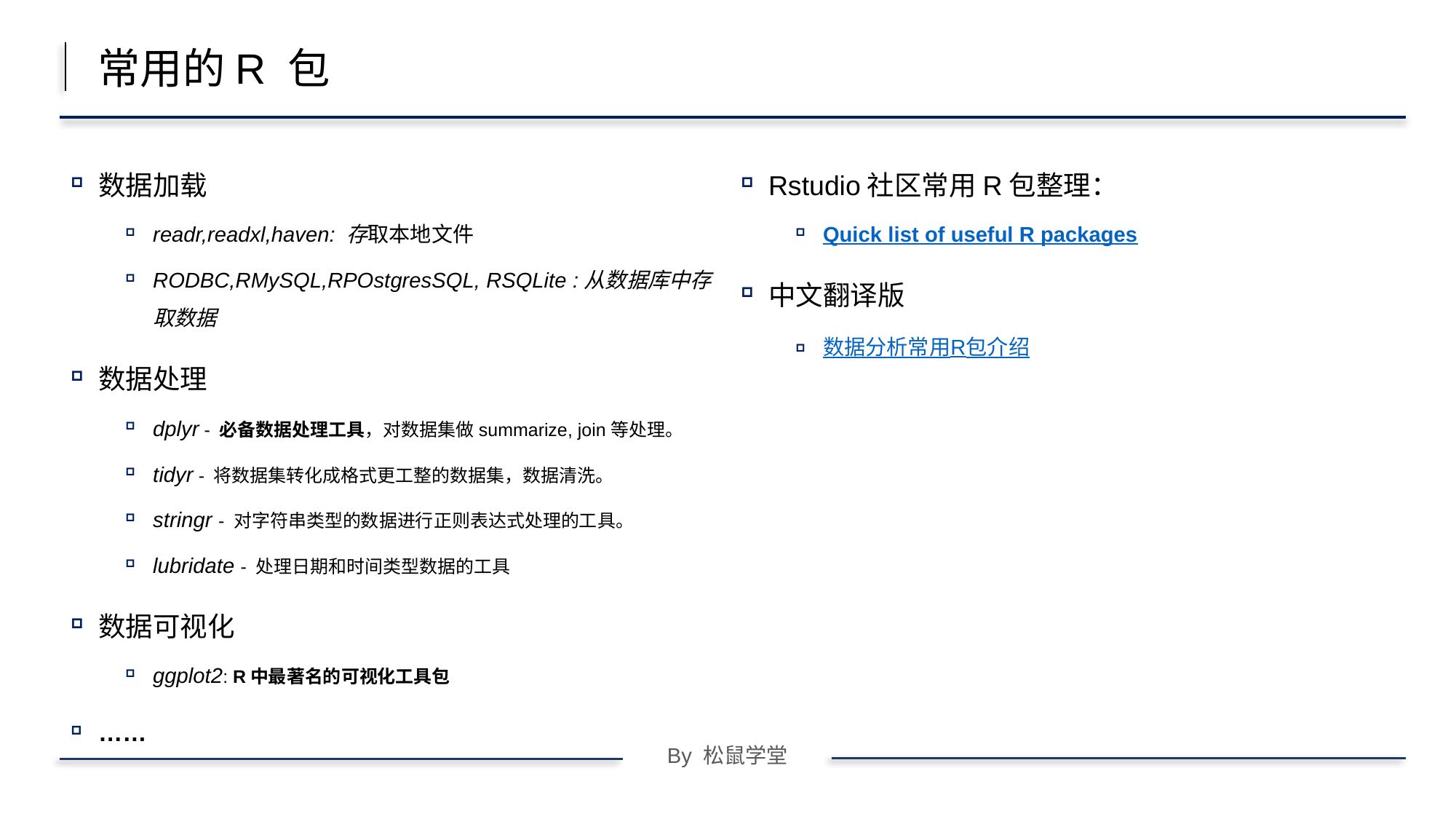

常用的R 包
数据加载
readr,readxl,haven: 存取本地文件
RODBC,RMySQL,RPOstgresSQL, RSQLite :从数据库中存取数据
数据处理
dplyr - 必备数据处理工具，对数据集做summarize, join等处理。
tidyr - 将数据集转化成格式更工整的数据集，数据清洗。
stringr - 对字符串类型的数据进行正则表达式处理的工具。
lubridate - 处理日期和时间类型数据的工具
数据可视化
ggplot2: R中最著名的可视化工具包
……
Rstudio社区常用R包整理：
Quick list of useful R packages
中文翻译版
数据分析常用R包介绍